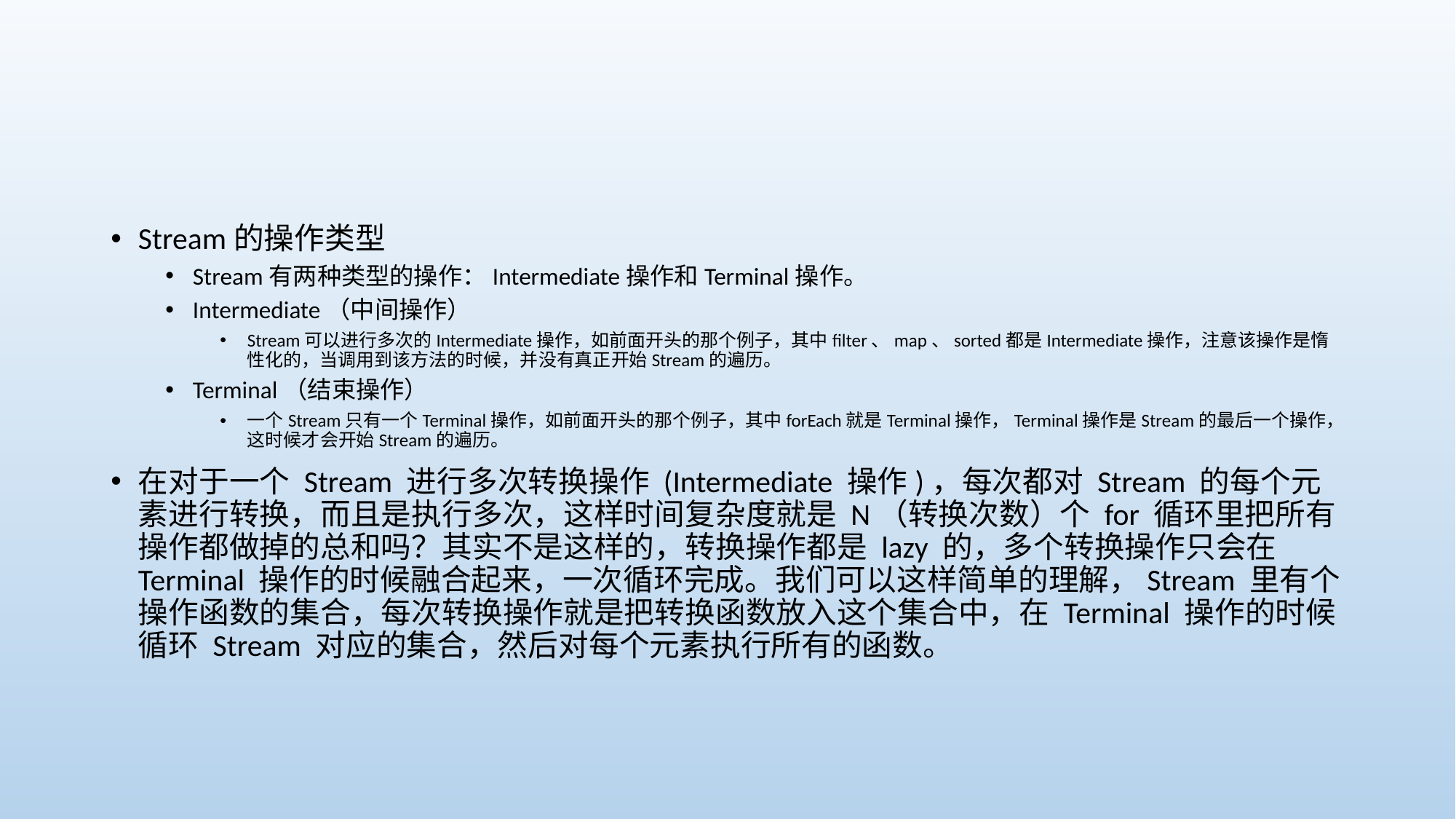

#
Stream的操作类型
Stream有两种类型的操作：Intermediate操作和Terminal操作。
Intermediate（中间操作）
Stream可以进行多次的Intermediate操作，如前面开头的那个例子，其中filter、map、sorted都是Intermediate操作，注意该操作是惰性化的，当调用到该方法的时候，并没有真正开始Stream的遍历。
Terminal（结束操作）
一个Stream只有一个Terminal操作，如前面开头的那个例子，其中forEach就是Terminal操作，Terminal操作是Stream的最后一个操作，这时候才会开始Stream的遍历。
在对于一个 Stream 进行多次转换操作 (Intermediate 操作)，每次都对 Stream 的每个元素进行转换，而且是执行多次，这样时间复杂度就是 N（转换次数）个 for 循环里把所有操作都做掉的总和吗？其实不是这样的，转换操作都是 lazy 的，多个转换操作只会在 Terminal 操作的时候融合起来，一次循环完成。我们可以这样简单的理解，Stream 里有个操作函数的集合，每次转换操作就是把转换函数放入这个集合中，在 Terminal 操作的时候循环 Stream 对应的集合，然后对每个元素执行所有的函数。